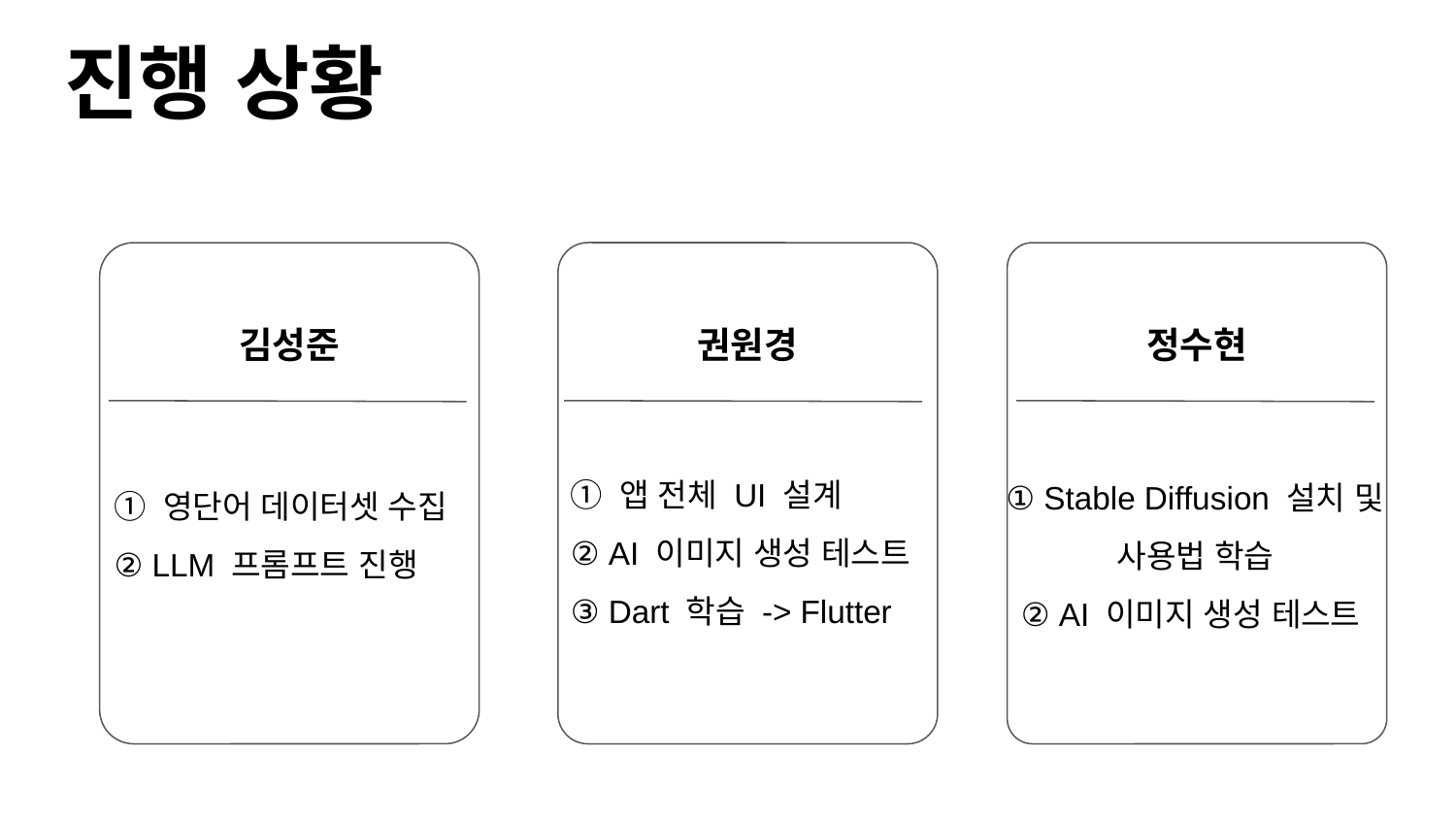

# 진행 상황

김성준
권원경
정수현
① 앱 전체 UI 설계
② AI 이미지 생성 테스트
③ Dart 학습 -> Flutter
① Stable Diffusion 설치 및 사용법 학습
② AI 이미지 생성 테스트
① 영단어 데이터셋 수집
② LLM 프롬프트 진행